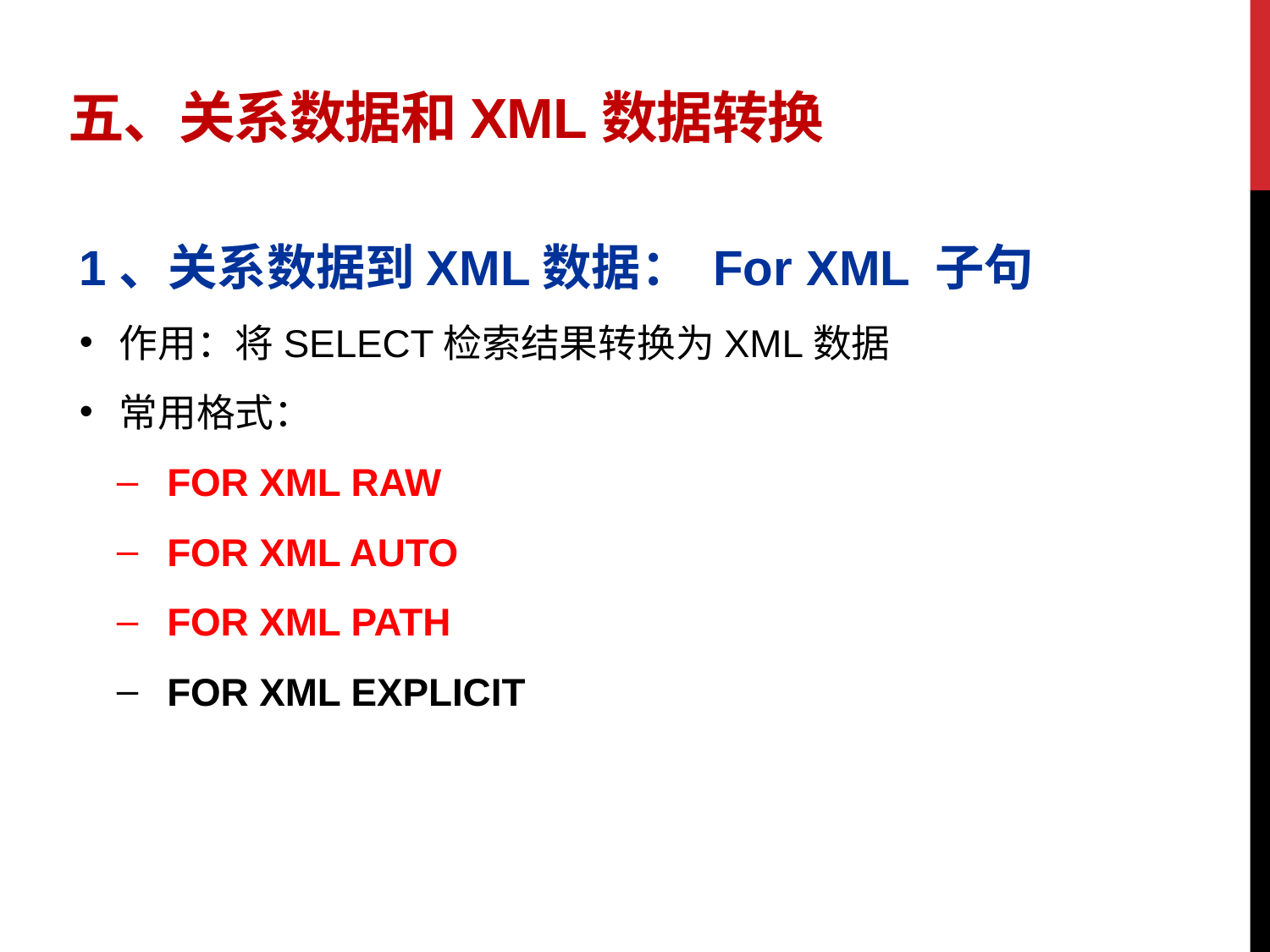

# 五、关系数据和XML数据转换
1、关系数据到XML数据： For XML 子句
作用：将SELECT检索结果转换为XML数据
常用格式：
FOR XML RAW
FOR XML AUTO
FOR XML PATH
FOR XML EXPLICIT